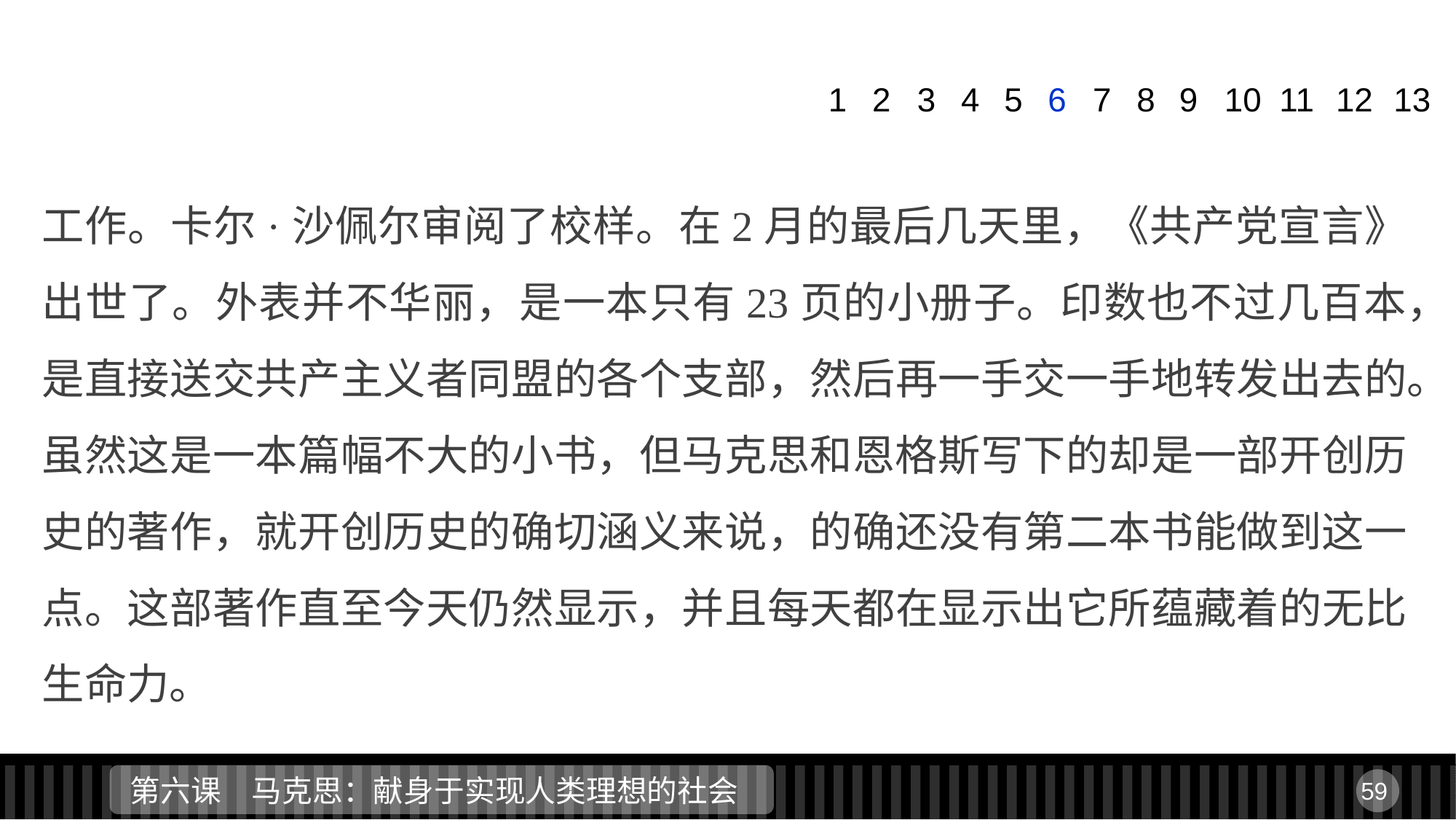

1
2
3
4
5
6
7
8
9
11
12
13
10
工作。卡尔·沙佩尔审阅了校样。在2月的最后几天里，《共产党宣言》出世了。外表并不华丽，是一本只有23页的小册子。印数也不过几百本，是直接送交共产主义者同盟的各个支部，然后再一手交一手地转发出去的。虽然这是一本篇幅不大的小书，但马克思和恩格斯写下的却是一部开创历史的著作，就开创历史的确切涵义来说，的确还没有第二本书能做到这一点。这部著作直至今天仍然显示，并且每天都在显示出它所蕴藏着的无比生命力。